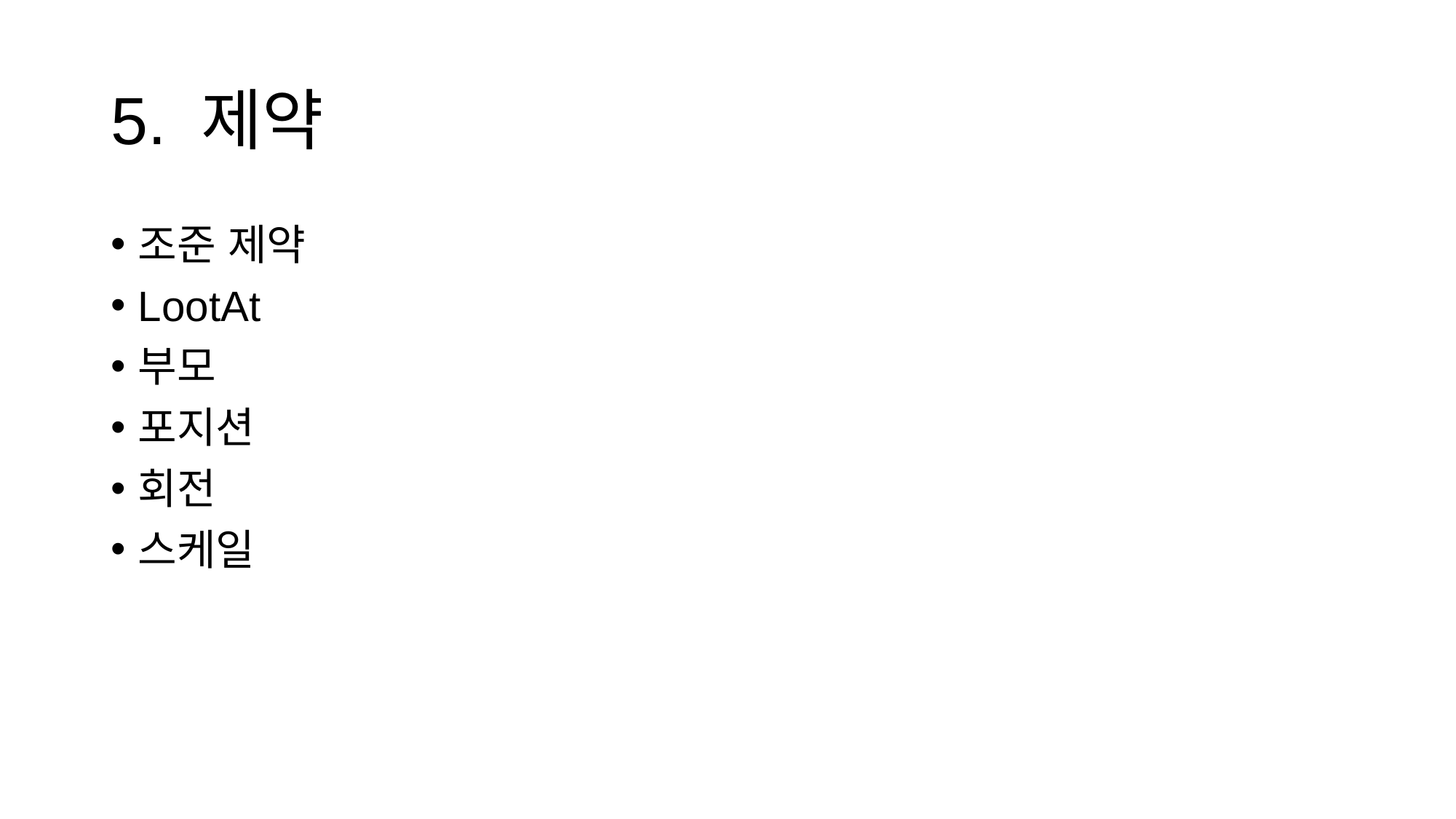

# 5. 제약
조준 제약
LootAt
부모
포지션
회전
스케일